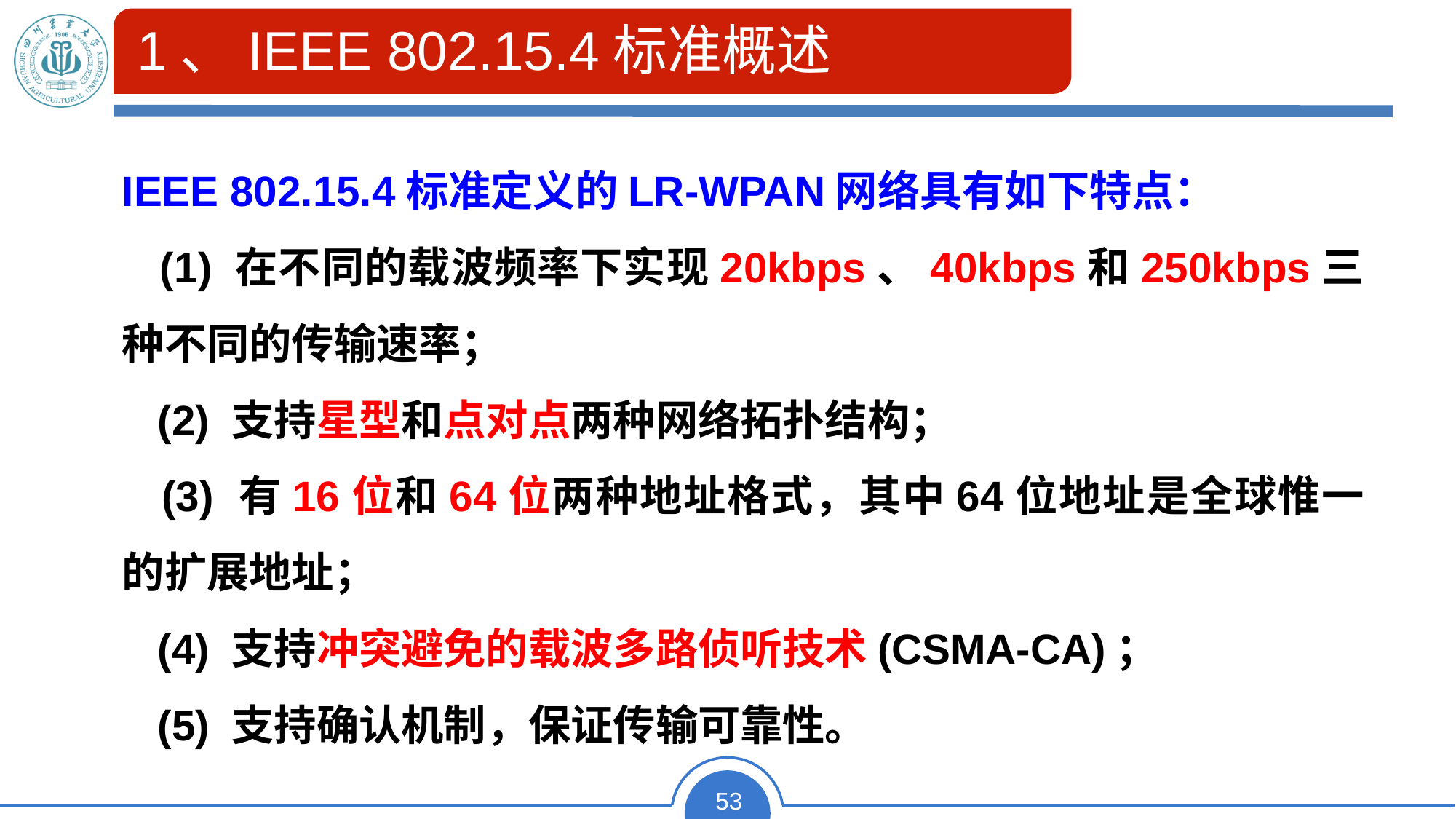

# 1、IEEE 802.15.4标准概述
IEEE 802.15.4标准定义的LR-WPAN网络具有如下特点：
   (1) 在不同的载波频率下实现20kbps、40kbps和250kbps三种不同的传输速率；
   (2) 支持星型和点对点两种网络拓扑结构；
   (3) 有16位和64位两种地址格式，其中64位地址是全球惟一的扩展地址；
   (4) 支持冲突避免的载波多路侦听技术(CSMA-CA)；
   (5) 支持确认机制，保证传输可靠性。